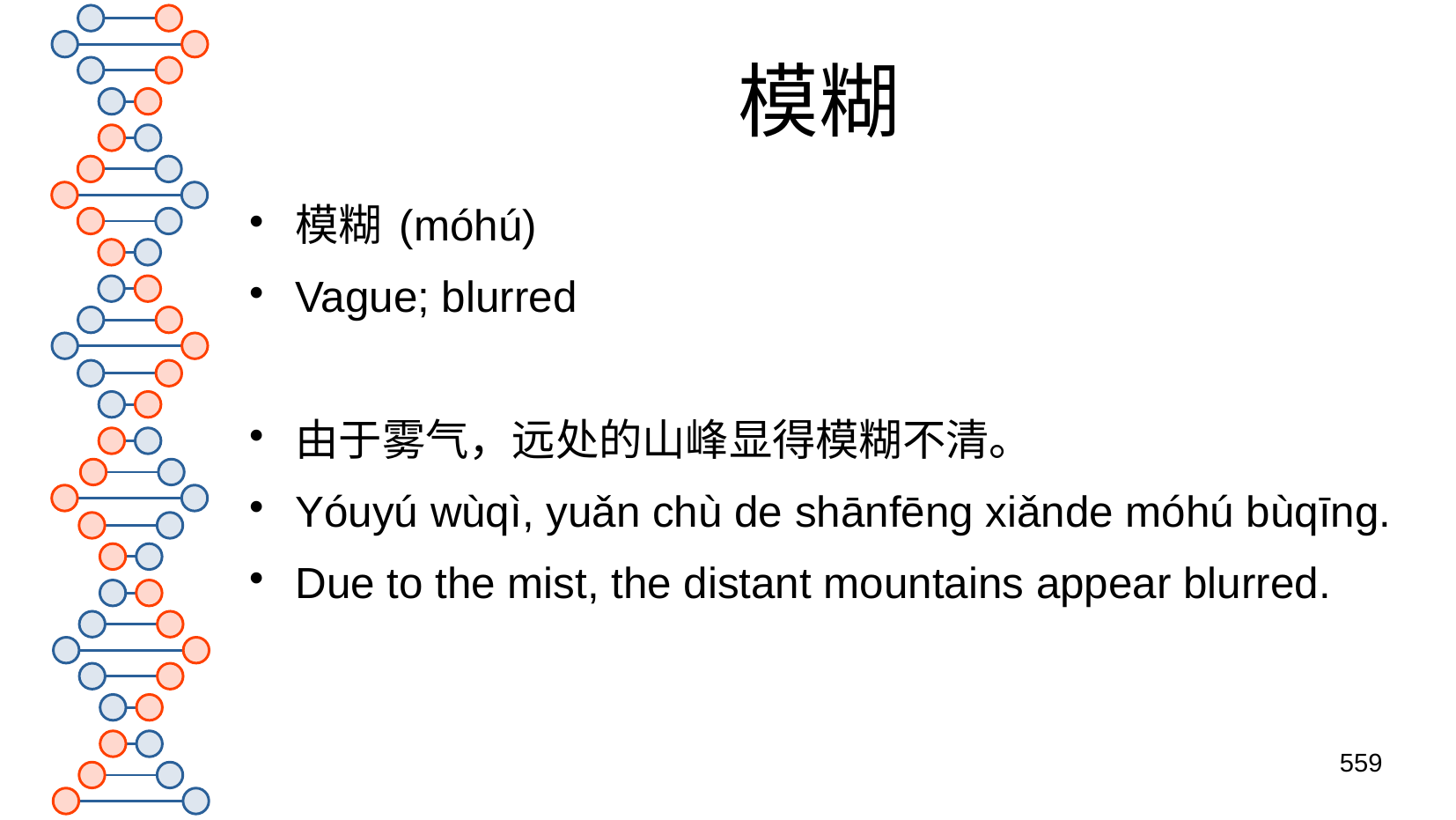

# 模糊
模糊 (móhú)
Vague; blurred

由于雾气，远处的山峰显得模糊不清。
Yóuyú wùqì, yuǎn chù de shānfēng xiǎnde móhú bùqīng.
Due to the mist, the distant mountains appear blurred.
559